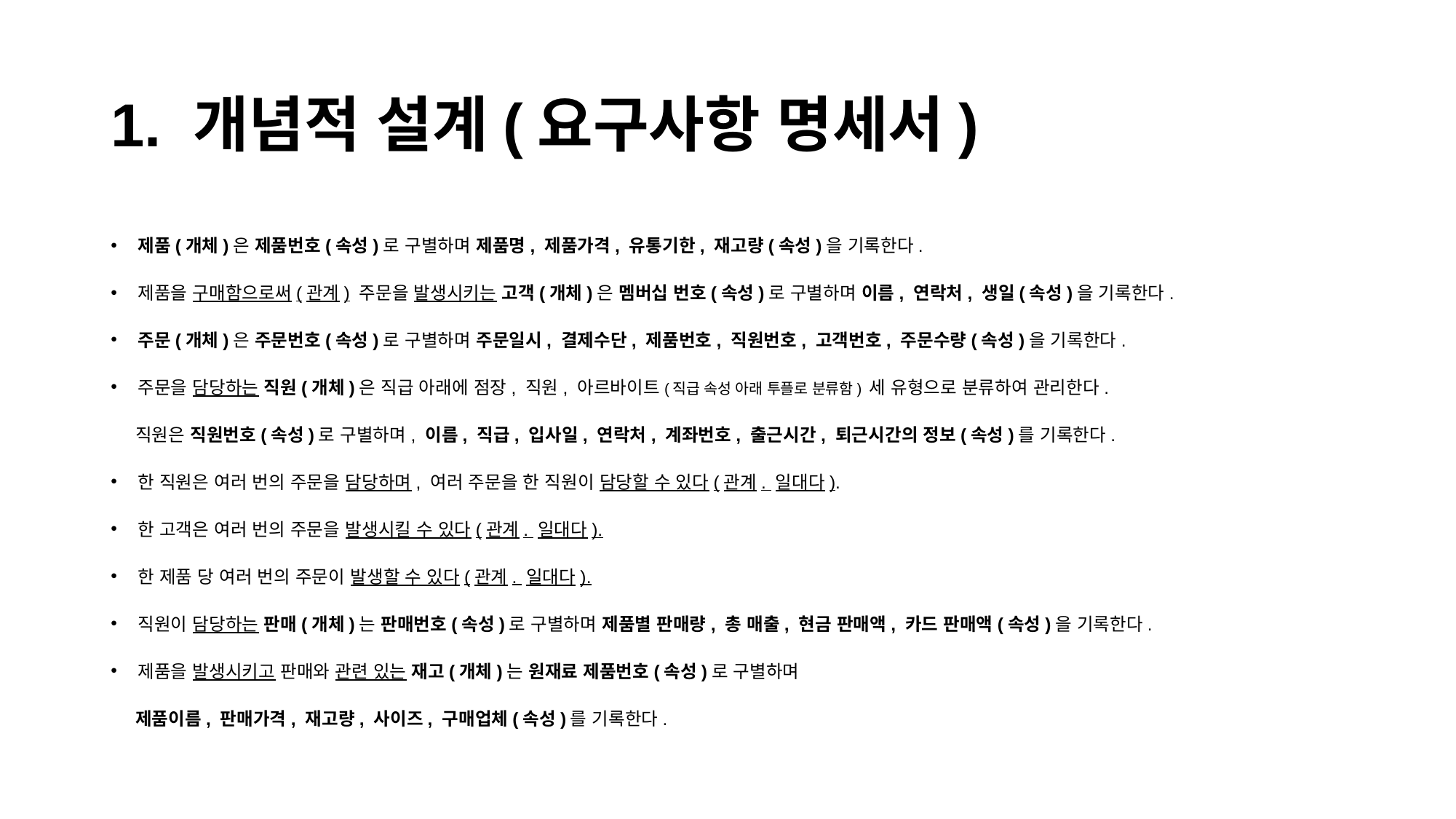

# 1. 개념적 설계(요구사항 명세서)
제품(개체)은 제품번호(속성)로 구별하며 제품명, 제품가격, 유통기한, 재고량(속성)을 기록한다.
제품을 구매함으로써(관계) 주문을 발생시키는 고객(개체)은 멤버십 번호(속성)로 구별하며 이름, 연락처, 생일(속성)을 기록한다.
주문(개체)은 주문번호(속성)로 구별하며 주문일시, 결제수단, 제품번호, 직원번호, 고객번호, 주문수량(속성)을 기록한다.
주문을 담당하는 직원(개체)은 직급 아래에 점장, 직원, 아르바이트(직급 속성 아래 투플로 분류함) 세 유형으로 분류하여 관리한다.
    직원은 직원번호(속성)로 구별하며, 이름, 직급, 입사일, 연락처, 계좌번호, 출근시간, 퇴근시간의 정보(속성)를 기록한다.
한 직원은 여러 번의 주문을 담당하며, 여러 주문을 한 직원이 담당할 수 있다(관계. 일대다).
한 고객은 여러 번의 주문을 발생시킬 수 있다(관계. 일대다).
한 제품 당 여러 번의 주문이 발생할 수 있다(관계. 일대다).
직원이 담당하는 판매(개체)는 판매번호(속성)로 구별하며 제품별 판매량, 총 매출, 현금 판매액, 카드 판매액(속성)을 기록한다.
제품을 발생시키고 판매와 관련 있는 재고(개체)는 원재료 제품번호(속성)로 구별하며
    제품이름, 판매가격, 재고량, 사이즈, 구매업체(속성)를 기록한다.